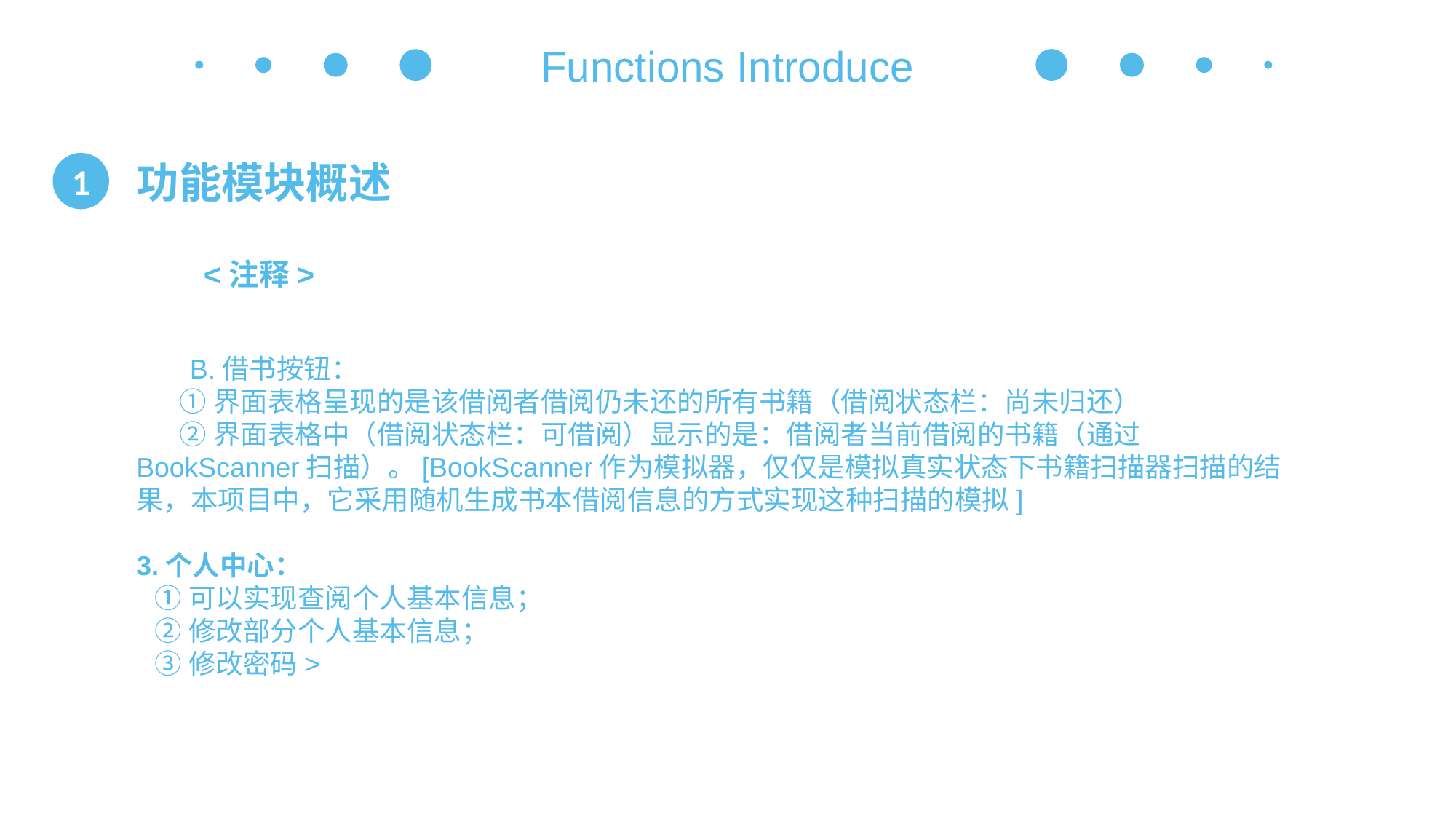

Functions Introduce

     功能模块概述
1
<注释>
       B.借书按钮：
       ①界面表格呈现的是该借阅者借阅仍未还的所有书籍（借阅状态栏：尚未归还）
       ②界面表格中（借阅状态栏：可借阅）显示的是：借阅者当前借阅的书籍（通过BookScanner扫描）。[BookScanner作为模拟器，仅仅是模拟真实状态下书籍扫描器扫描的结果，本项目中，它采用随机生成书本借阅信息的方式实现这种扫描的模拟]

3.个人中心：
   ①可以实现查阅个人基本信息；
   ②修改部分个人基本信息；
   ③修改密码>